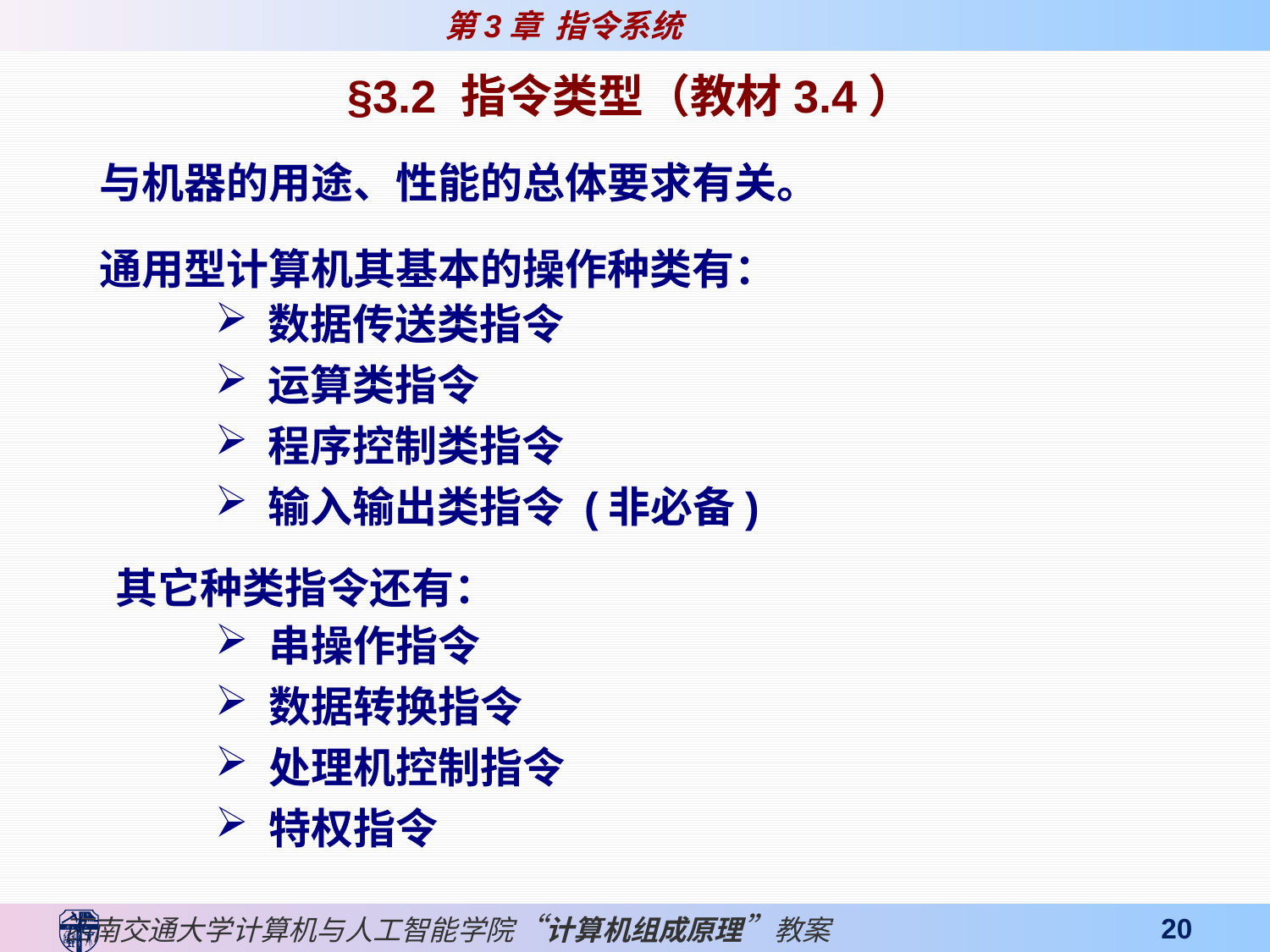

§3.2 指令类型（教材3.4）
    与机器的用途、性能的总体要求有关。
    通用型计算机其基本的操作种类有：
 数据传送类指令
 运算类指令
 程序控制类指令
 输入输出类指令 (非必备)
  其它种类指令还有：
 串操作指令
 数据转换指令
 处理机控制指令
 特权指令